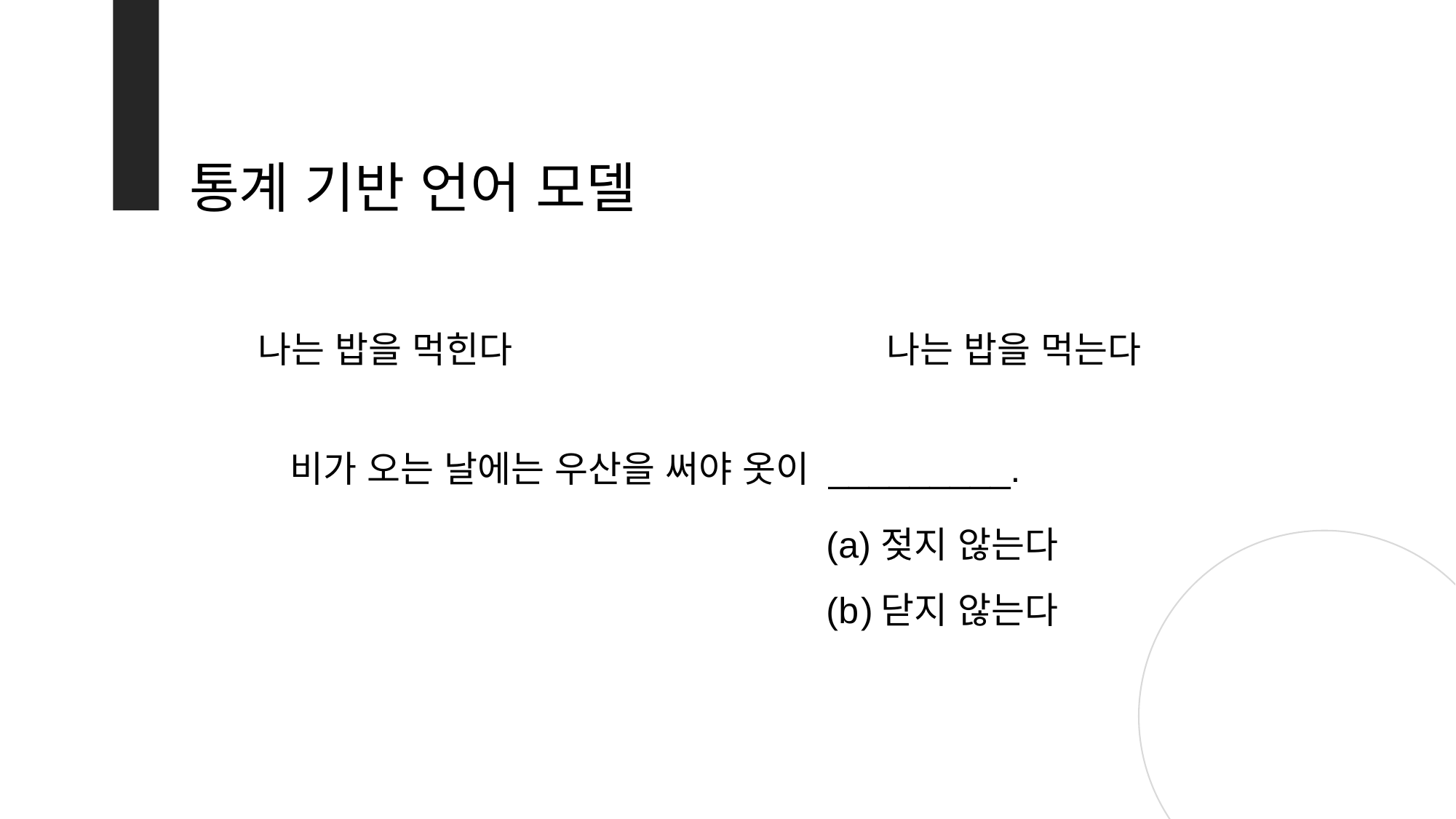

통계 기반 언어 모델
나는 밥을 먹힌다
나는 밥을 먹는다
비가 오는 날에는 우산을 써야 옷이 _________.
젖지 않는다
닫지 않는다